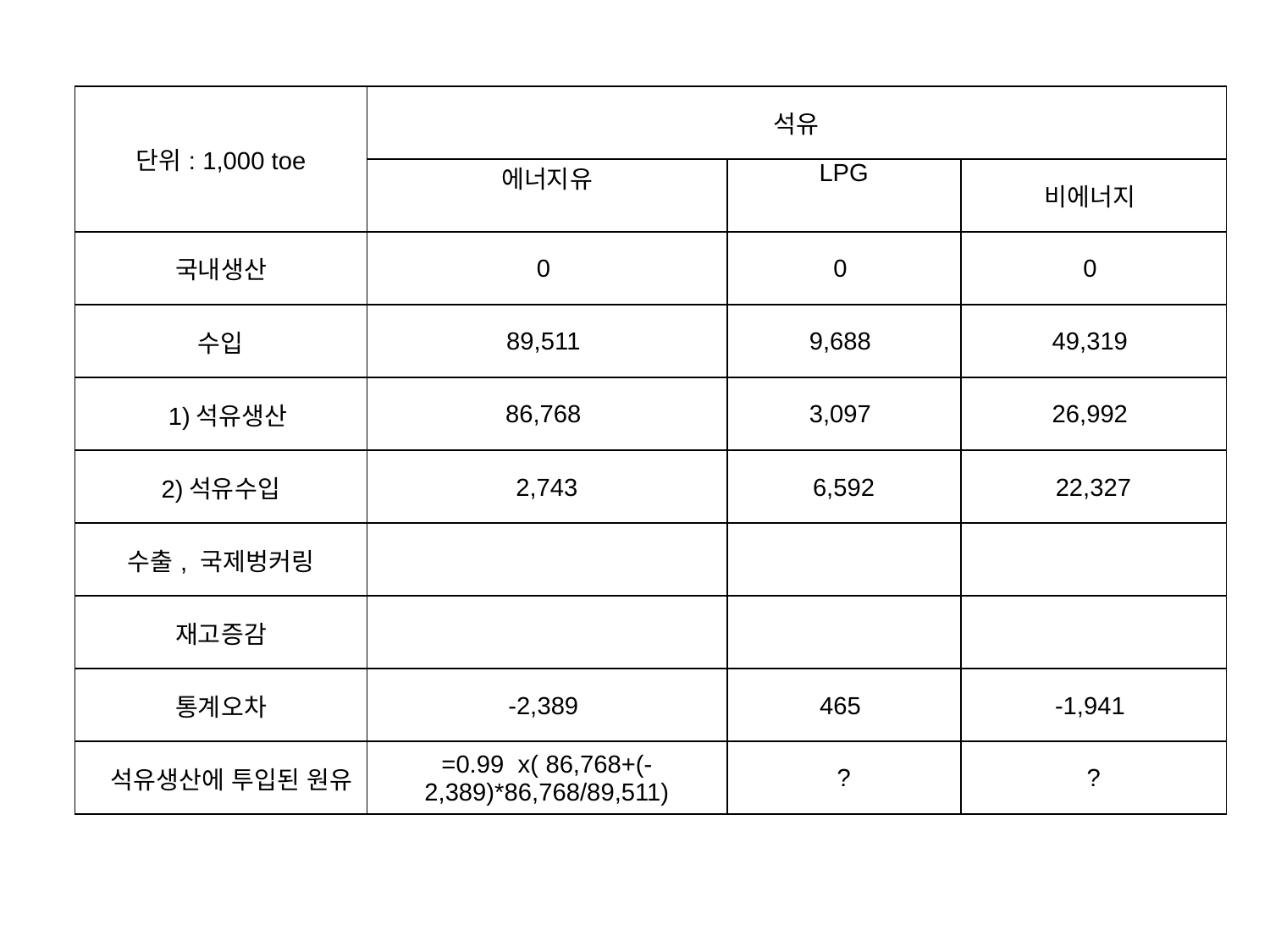

| 단위: 1,000 toe | 석유 |  |  |
| --- | --- | --- | --- |
|  | 에너지유 | LPG | 비에너지 |
| 국내생산 | 0 | 0 | 0 |
| 수입 | 89,511 | 9,688 | 49,319 |
| 1)석유생산 | 86,768 | 3,097 | 26,992 |
| 2)석유수입 | 2,743 | 6,592 | 22,327 |
| 수출, 국제벙커링 |  |  |  |
| 재고증감 |  |  |  |
| 통계오차 | -2,389 | 465 | -1,941 |
| 석유생산에 투입된 원유 | =0.99 x( 86,768+(-2,389)\*86,768/89,511) | ? | ? |